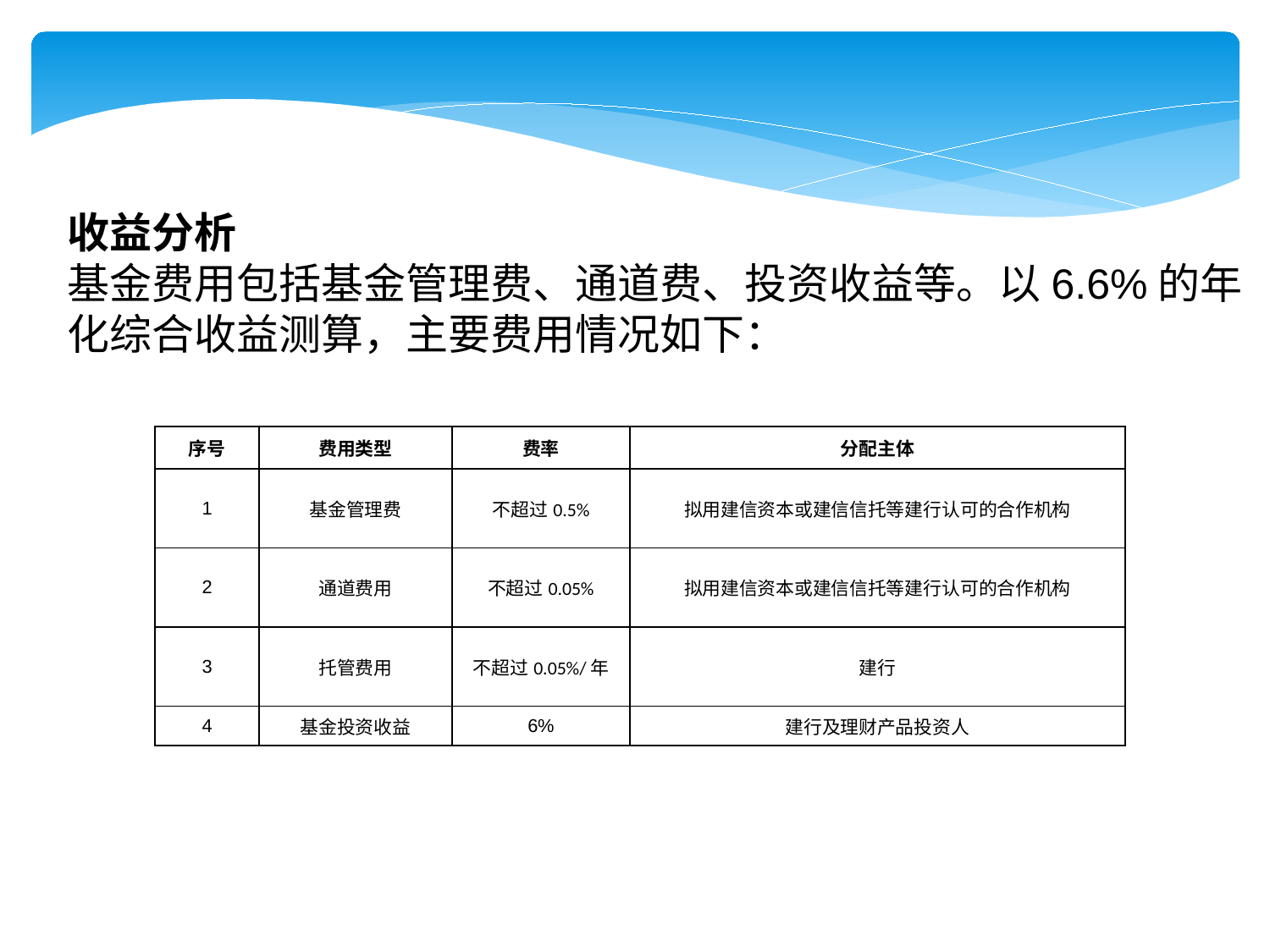

收益分析
基金费用包括基金管理费、通道费、投资收益等。以6.6%的年化综合收益测算，主要费用情况如下：
| 序号 | 费用类型 | 费率 | 分配主体 |
| --- | --- | --- | --- |
| 1 | 基金管理费 | 不超过0.5% | 拟用建信资本或建信信托等建行认可的合作机构 |
| 2 | 通道费用 | 不超过0.05% | 拟用建信资本或建信信托等建行认可的合作机构 |
| 3 | 托管费用 | 不超过0.05%/年 | 建行 |
| 4 | 基金投资收益 | 6% | 建行及理财产品投资人 |